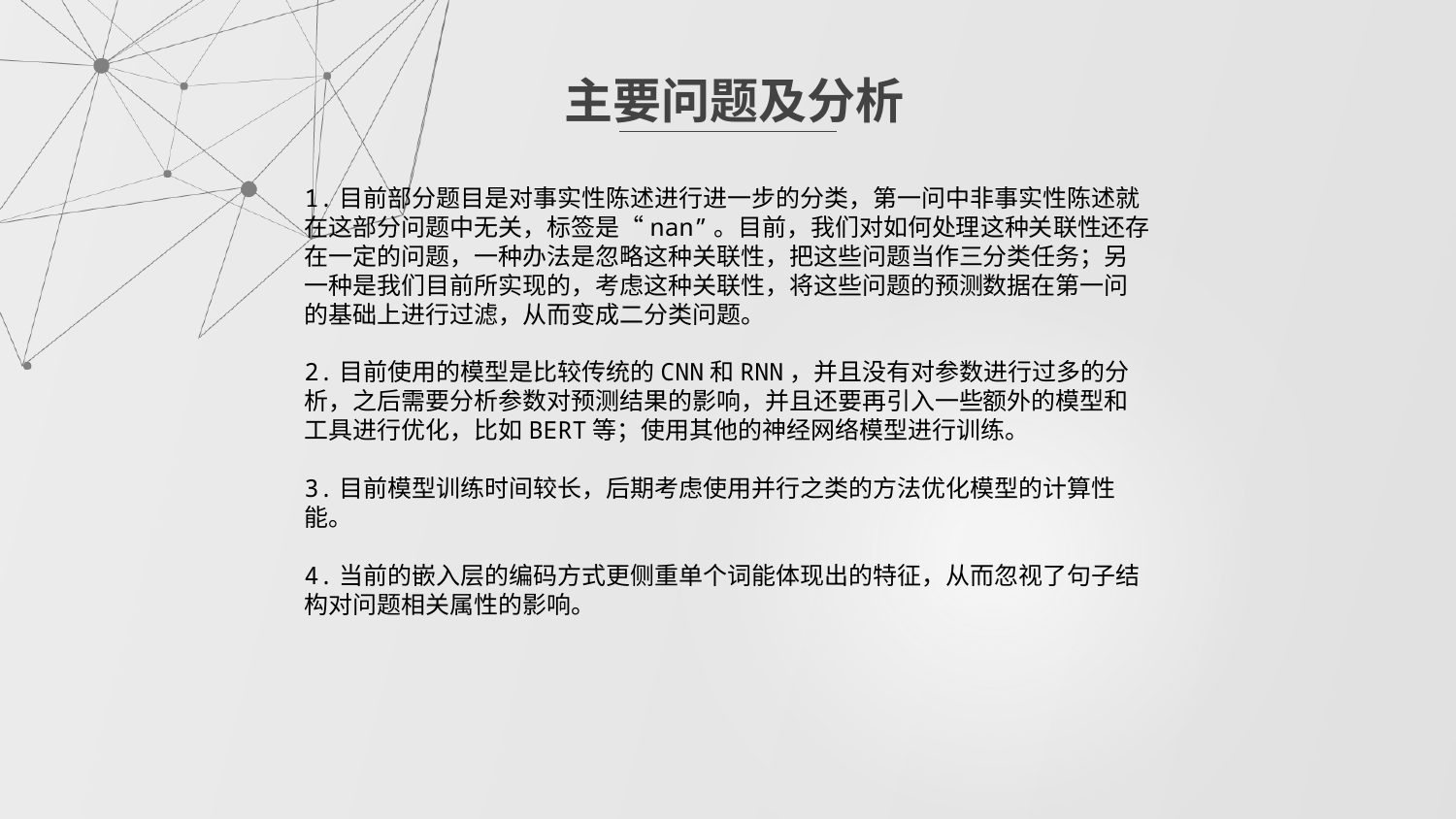

主要问题及分析
1.目前部分题目是对事实性陈述进行进一步的分类，第一问中非事实性陈述就在这部分问题中无关，标签是“nan”。目前，我们对如何处理这种关联性还存在一定的问题，一种办法是忽略这种关联性，把这些问题当作三分类任务；另一种是我们目前所实现的，考虑这种关联性，将这些问题的预测数据在第一问的基础上进行过滤，从而变成二分类问题。

2.目前使用的模型是比较传统的CNN和RNN，并且没有对参数进行过多的分析，之后需要分析参数对预测结果的影响，并且还要再引入一些额外的模型和工具进行优化，比如BERT等；使用其他的神经网络模型进行训练。

3.目前模型训练时间较长，后期考虑使用并行之类的方法优化模型的计算性能。

4.当前的嵌入层的编码方式更侧重单个词能体现出的特征，从而忽视了句子结构对问题相关属性的影响。